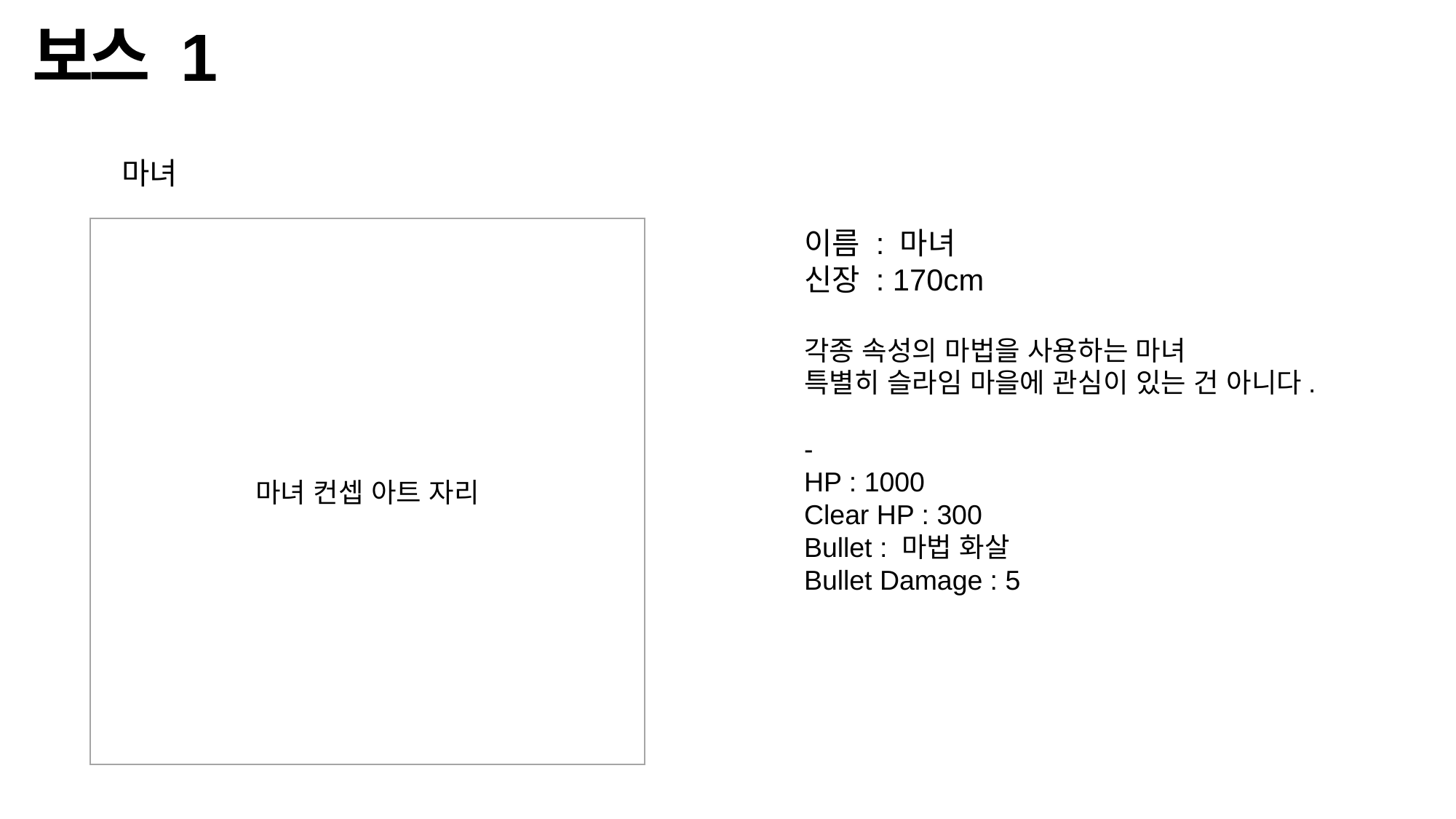

# 보스 1
마녀
마녀 컨셉 아트 자리
이름 : 마녀
신장 : 170cm

각종 속성의 마법을 사용하는 마녀
특별히 슬라임 마을에 관심이 있는 건 아니다.

-
HP : 1000
Clear HP : 300
Bullet : 마법 화살
Bullet Damage : 5